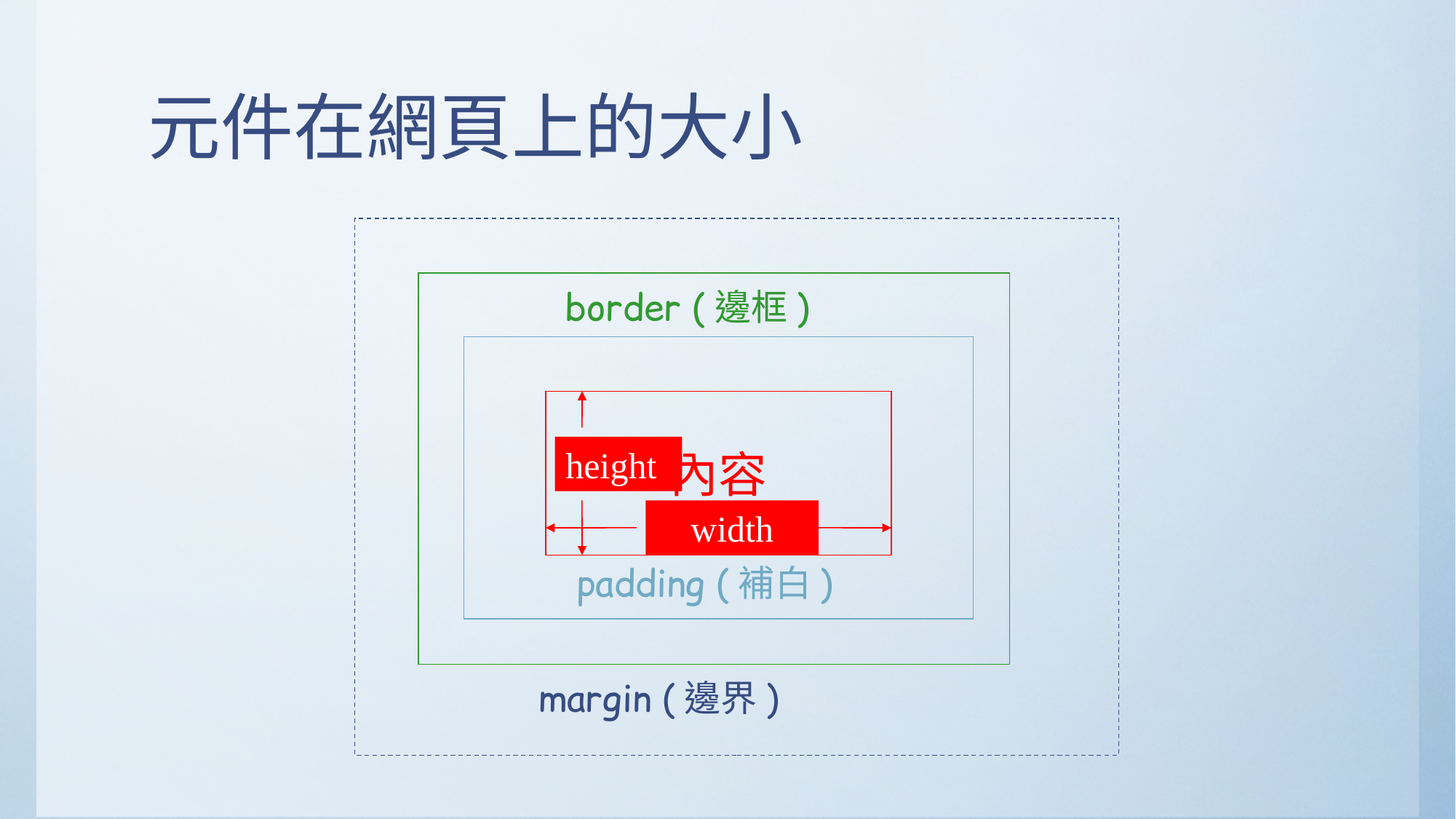

# 元件在網頁上的大小

margin (邊界)

border (邊框)

padding (補白)
內容

height

width